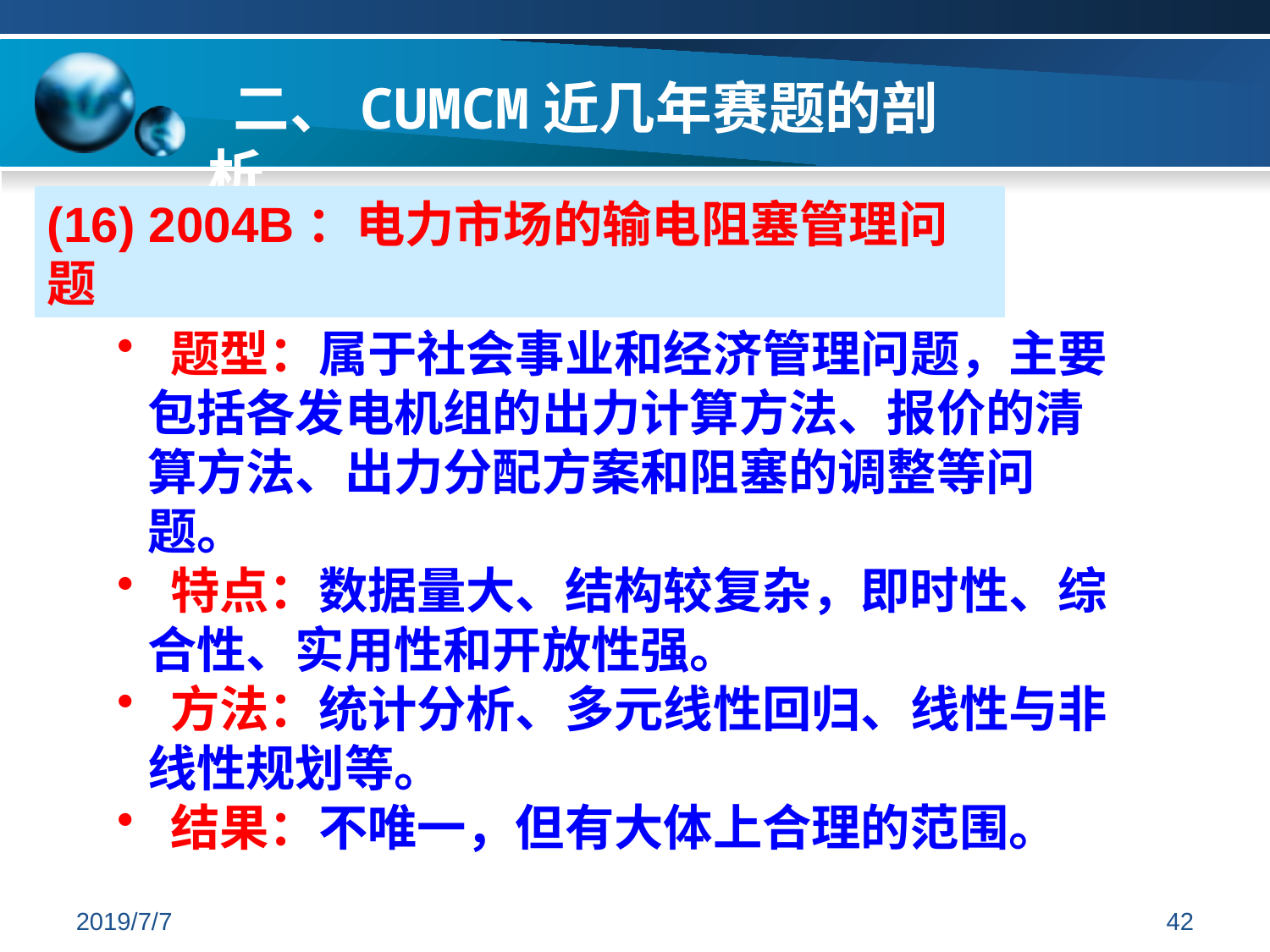

二、CUMCM近几年赛题的剖析
(16) 2004B：电力市场的输电阻塞管理问题
 题型：属于社会事业和经济管理问题，主要包括各发电机组的出力计算方法、报价的清算方法、出力分配方案和阻塞的调整等问题。
 特点：数据量大、结构较复杂，即时性、综合性、实用性和开放性强。
 方法：统计分析、多元线性回归、线性与非线性规划等。
 结果：不唯一，但有大体上合理的范围。
2019/7/7
42